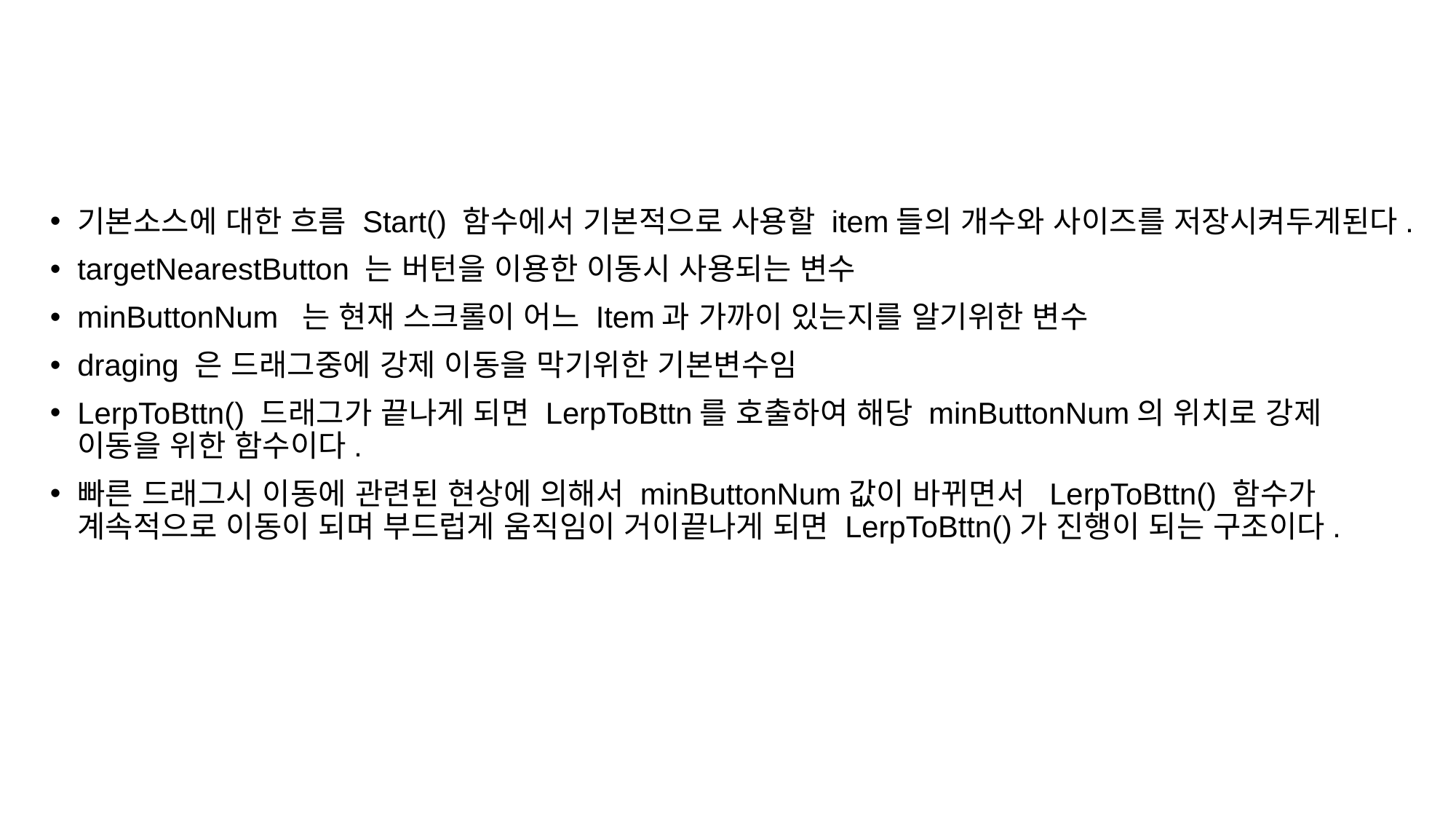

#
기본소스에 대한 흐름 Start() 함수에서 기본적으로 사용할 item들의 개수와 사이즈를 저장시켜두게된다.
targetNearestButton 는 버턴을 이용한 이동시 사용되는 변수
minButtonNum  는 현재 스크롤이 어느 Item과 가까이 있는지를 알기위한 변수
draging 은 드래그중에 강제 이동을 막기위한 기본변수임
LerpToBttn() 드래그가 끝나게 되면 LerpToBttn를 호출하여 해당 minButtonNum의 위치로 강제 이동을 위한 함수이다.
빠른 드래그시 이동에 관련된 현상에 의해서 minButtonNum값이 바뀌면서  LerpToBttn() 함수가 계속적으로 이동이 되며 부드럽게 움직임이 거이끝나게 되면 LerpToBttn()가 진행이 되는 구조이다.